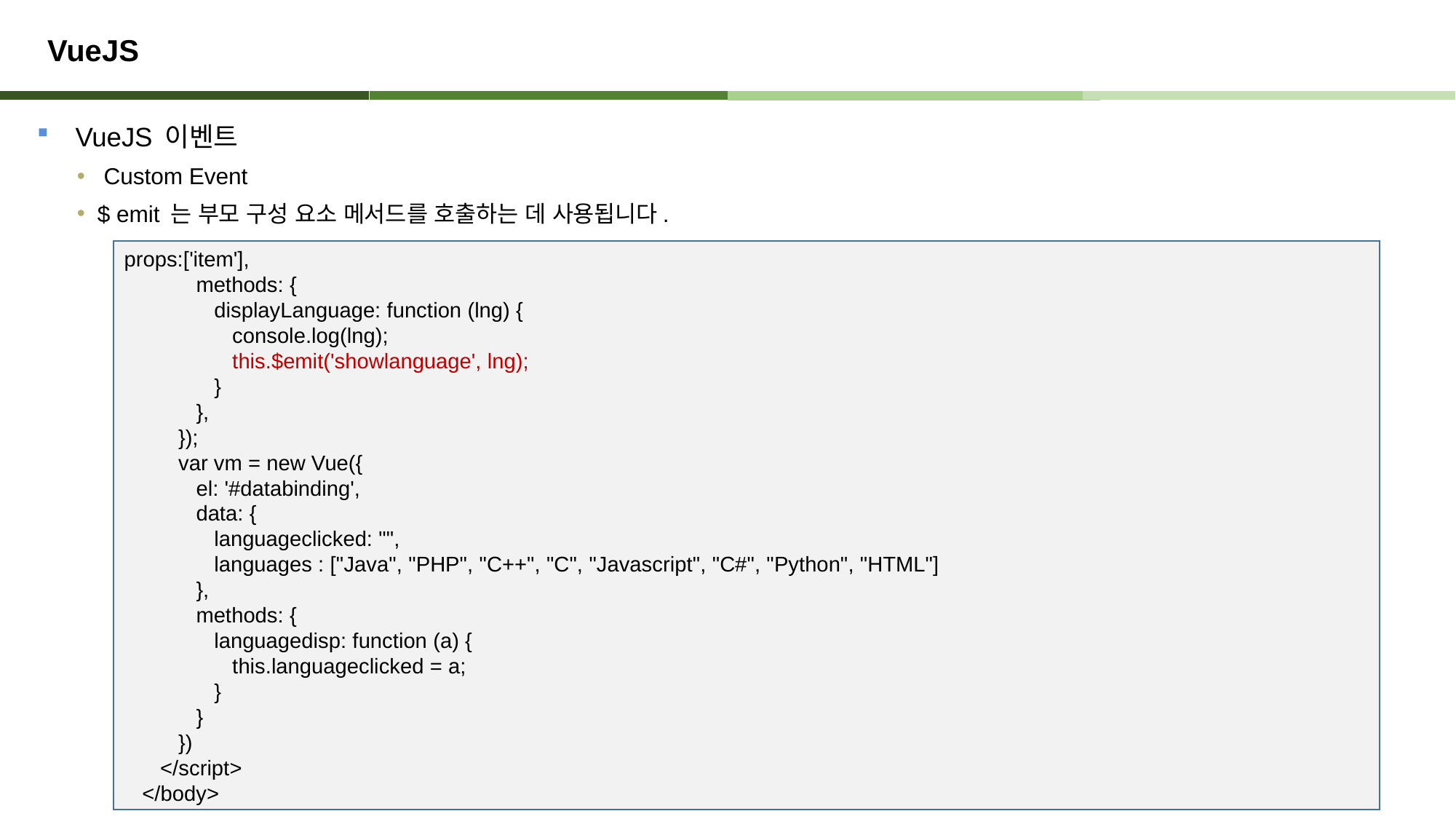

# VueJS
VueJS 이벤트
 Custom Event
$ emit 는 부모 구성 요소 메서드를 호출하는 데 사용됩니다.
props:['item'],
            methods: {
               displayLanguage: function (lng) {
                  console.log(lng);
                  this.$emit('showlanguage', lng);
               }
            },
         });
         var vm = new Vue({
            el: '#databinding',
            data: {
               languageclicked: "",
               languages : ["Java", "PHP", "C++", "C", "Javascript", "C#", "Python", "HTML"]
            },
            methods: {
               languagedisp: function (a) {
                  this.languageclicked = a;
               }
            }
         })
      </script>
   </body>